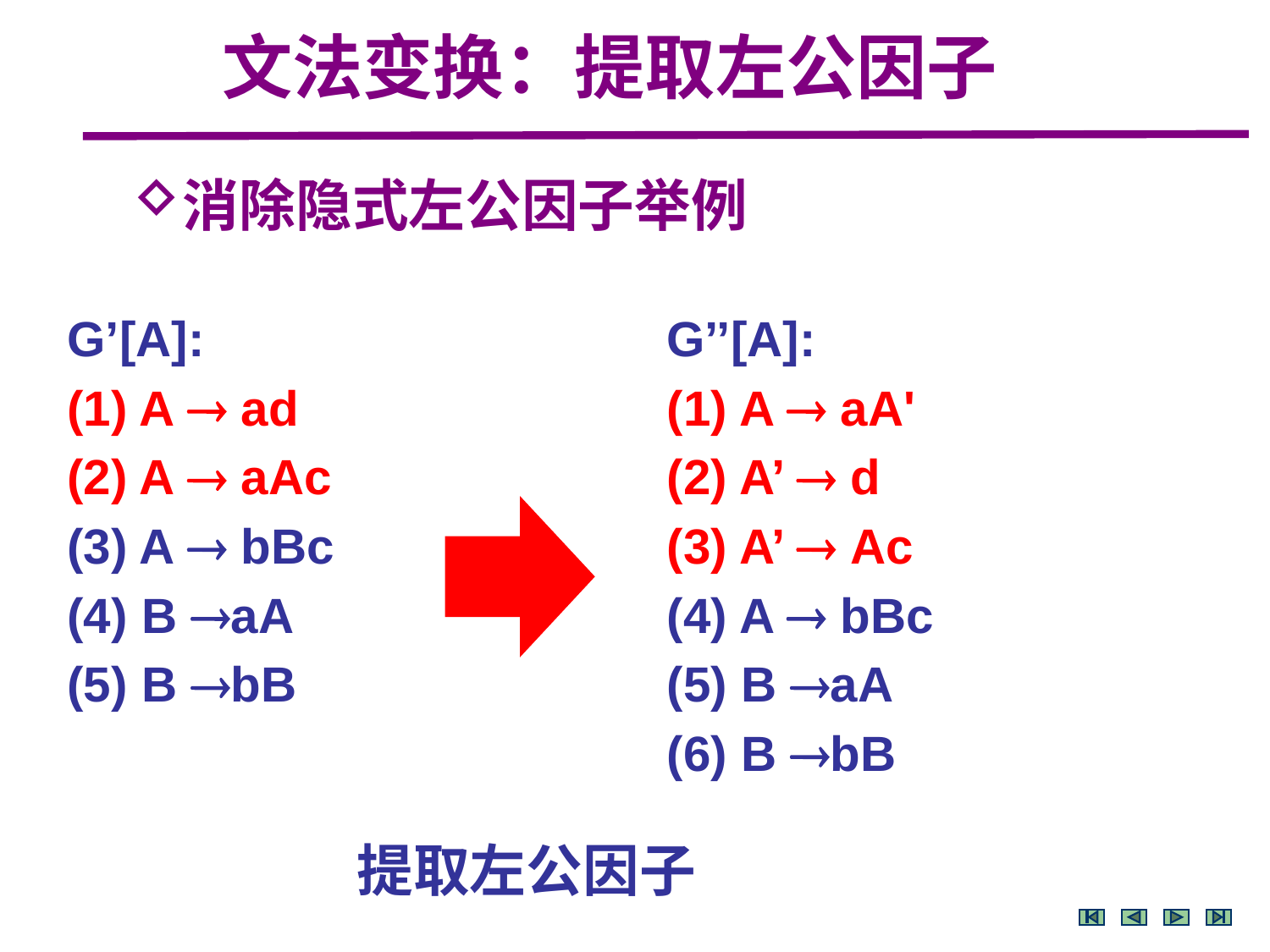

文法变换：提取左公因子
消除隐式左公因子举例
G’’[A]:
(1) A → aA'
(2) A’ → d
(3) A’ → Ac
(4) A → bBc
(5) B →aA
(6) B →bB

G’[A]:
(1) A → ad
(2) A → aAc
(3) A → bBc
(4) B →aA
(5) B →bB

提取左公因子